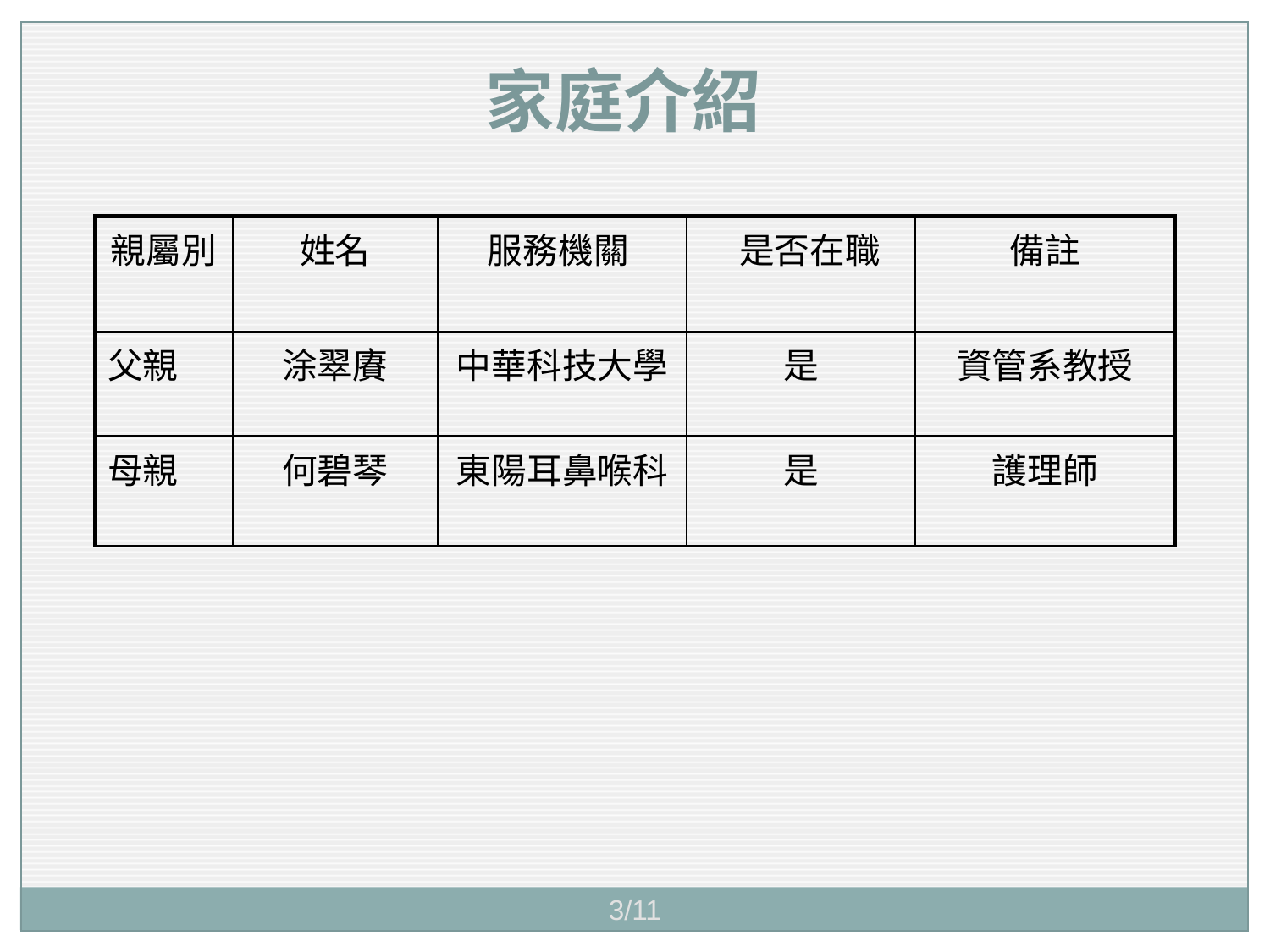

家庭介紹
| 親屬別 | 姓名 | 服務機關 | 是否在職 | 備註 |
| --- | --- | --- | --- | --- |
| 父親 | 涂翠賡 | 中華科技大學 | 是 | 資管系教授 |
| 母親 | 何碧琴 | 東陽耳鼻喉科 | 是 | 護理師 |
3/11